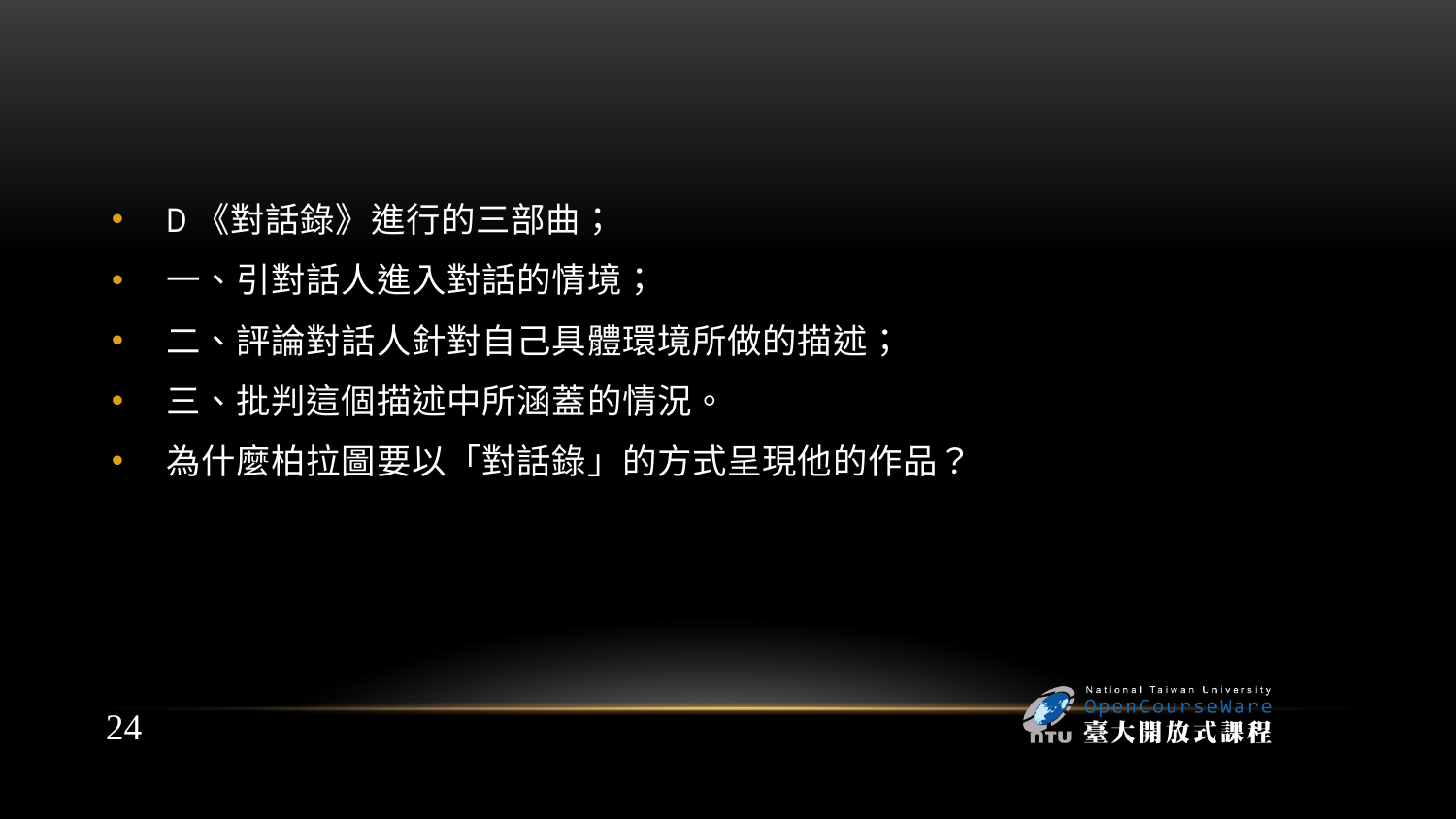

D《對話錄》進行的三部曲；
一、引對話人進入對話的情境；
二、評論對話人針對自己具體環境所做的描述；
三、批判這個描述中所涵蓋的情況。
為什麼柏拉圖要以「對話錄」的方式呈現他的作品？
24